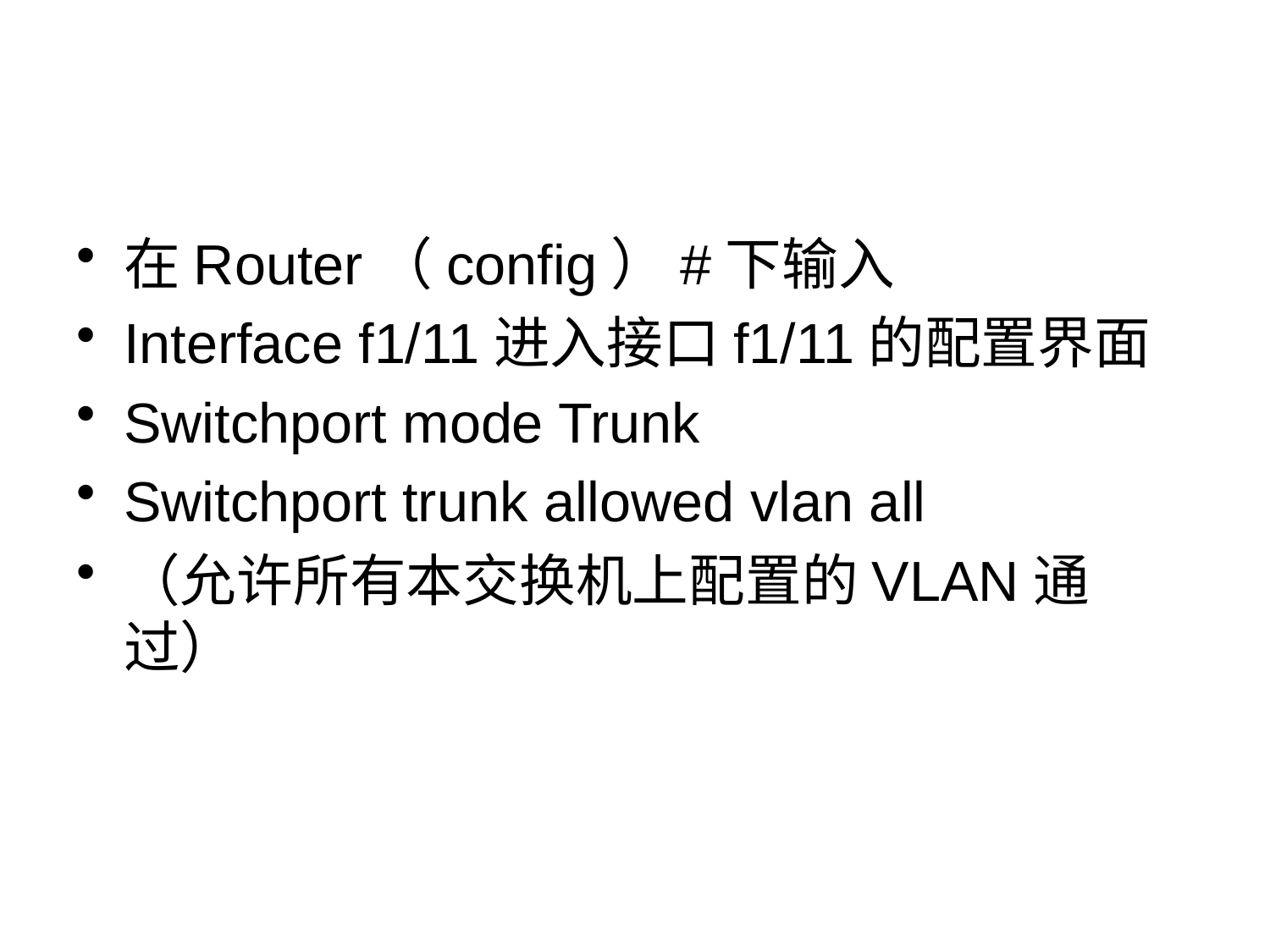

#
在Router（config）#下输入
Interface f1/11进入接口f1/11的配置界面
Switchport mode Trunk
Switchport trunk allowed vlan all
（允许所有本交换机上配置的VLAN通过）